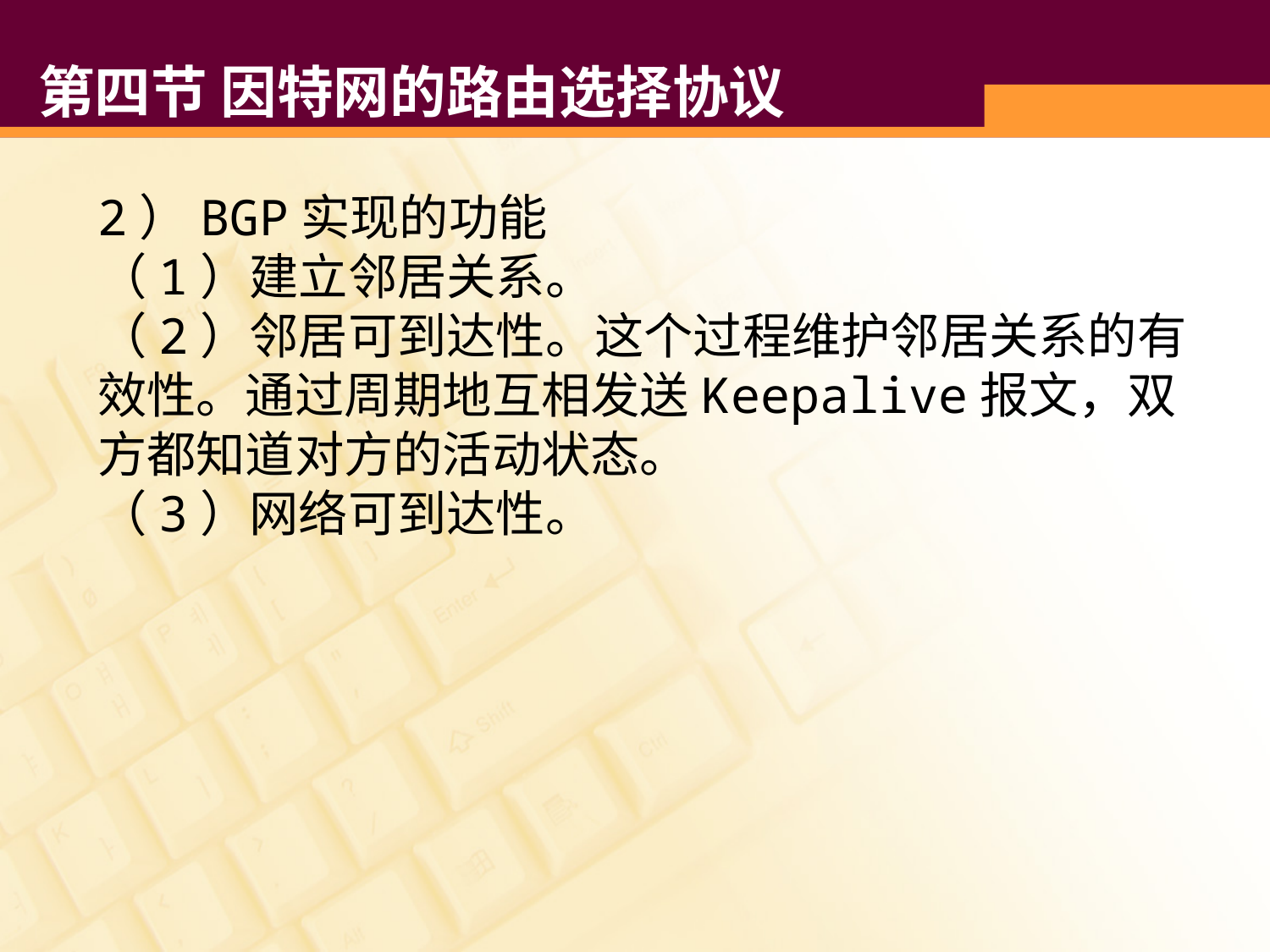

# 第四节 因特网的路由选择协议
2）BGP实现的功能
（1）建立邻居关系。
（2）邻居可到达性。这个过程维护邻居关系的有效性。通过周期地互相发送Keepalive报文，双方都知道对方的活动状态。
（3）网络可到达性。